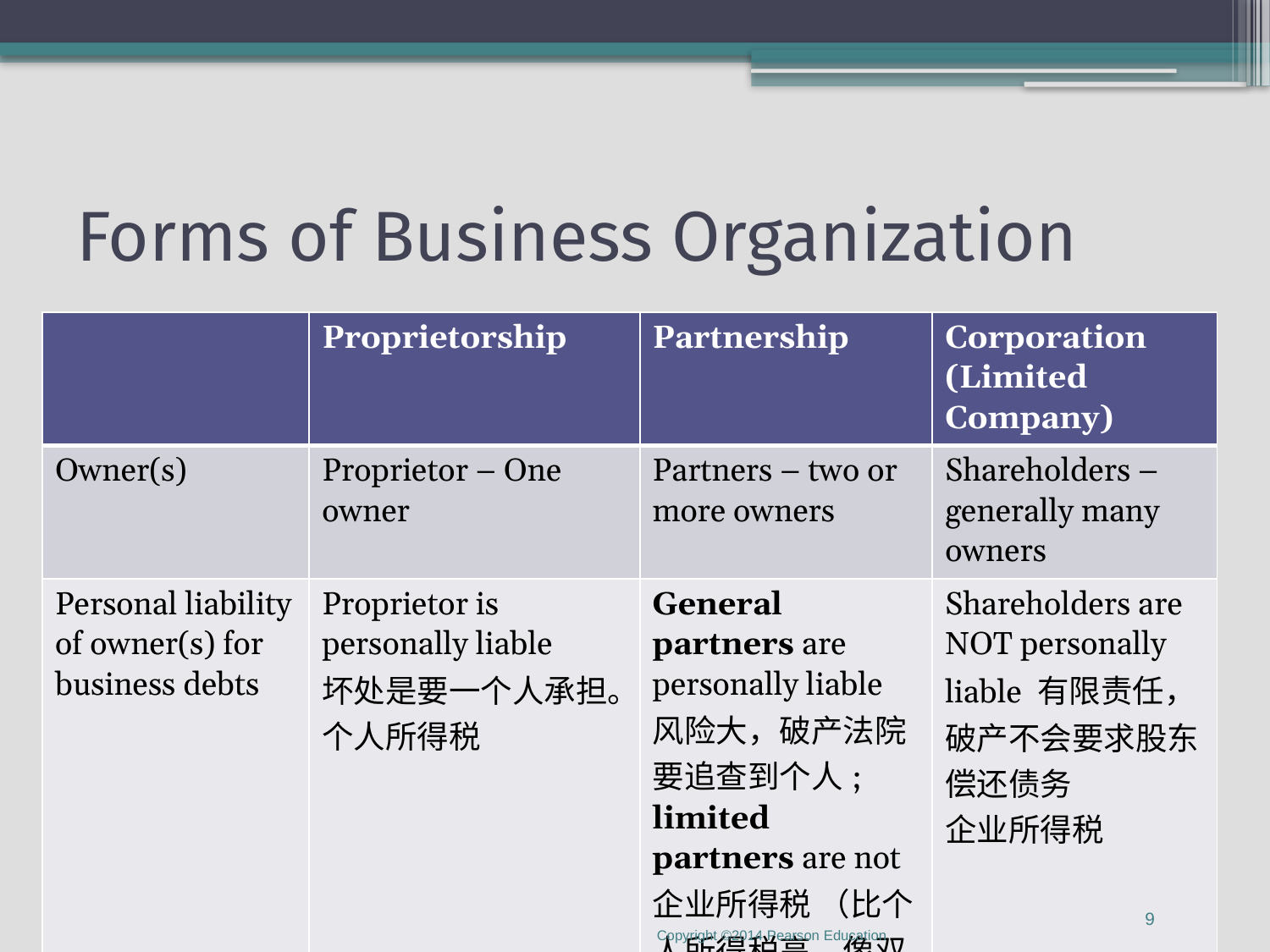

# Forms of Business Organization
|  | Proprietorship | Partnership | Corporation (Limited Company) |
| --- | --- | --- | --- |
| Owner(s) | Proprietor – One owner | Partners – two or more owners | Shareholders – generally many owners |
| Personal liability of owner(s) for business debts | Proprietor is personally liable 坏处是要一个人承担。 个人所得税 | General partners are personally liable风险大，破产法院要追查到个人; limited partners are not 企业所得税 （比个人所得税高，像双重征税，给员工缴完个人再企业税） | Shareholders are NOT personally liable 有限责任，破产不会要求股东偿还债务 企业所得税 |
9
Copyright ©2014 Pearson Education